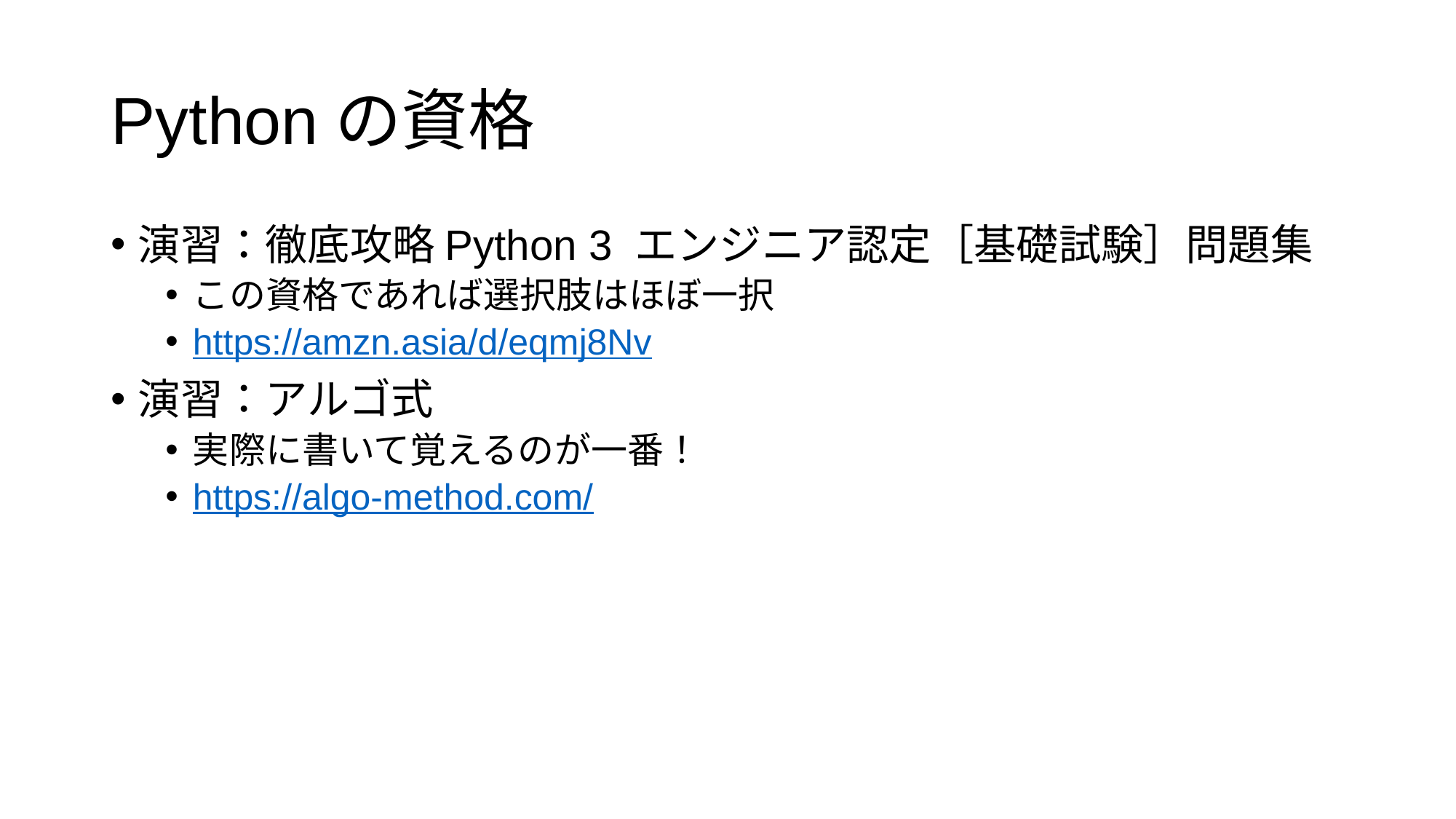

# Pythonの資格
演習：徹底攻略Python 3 エンジニア認定［基礎試験］問題集
この資格であれば選択肢はほぼ一択
https://amzn.asia/d/eqmj8Nv
演習：アルゴ式
実際に書いて覚えるのが一番！
https://algo-method.com/